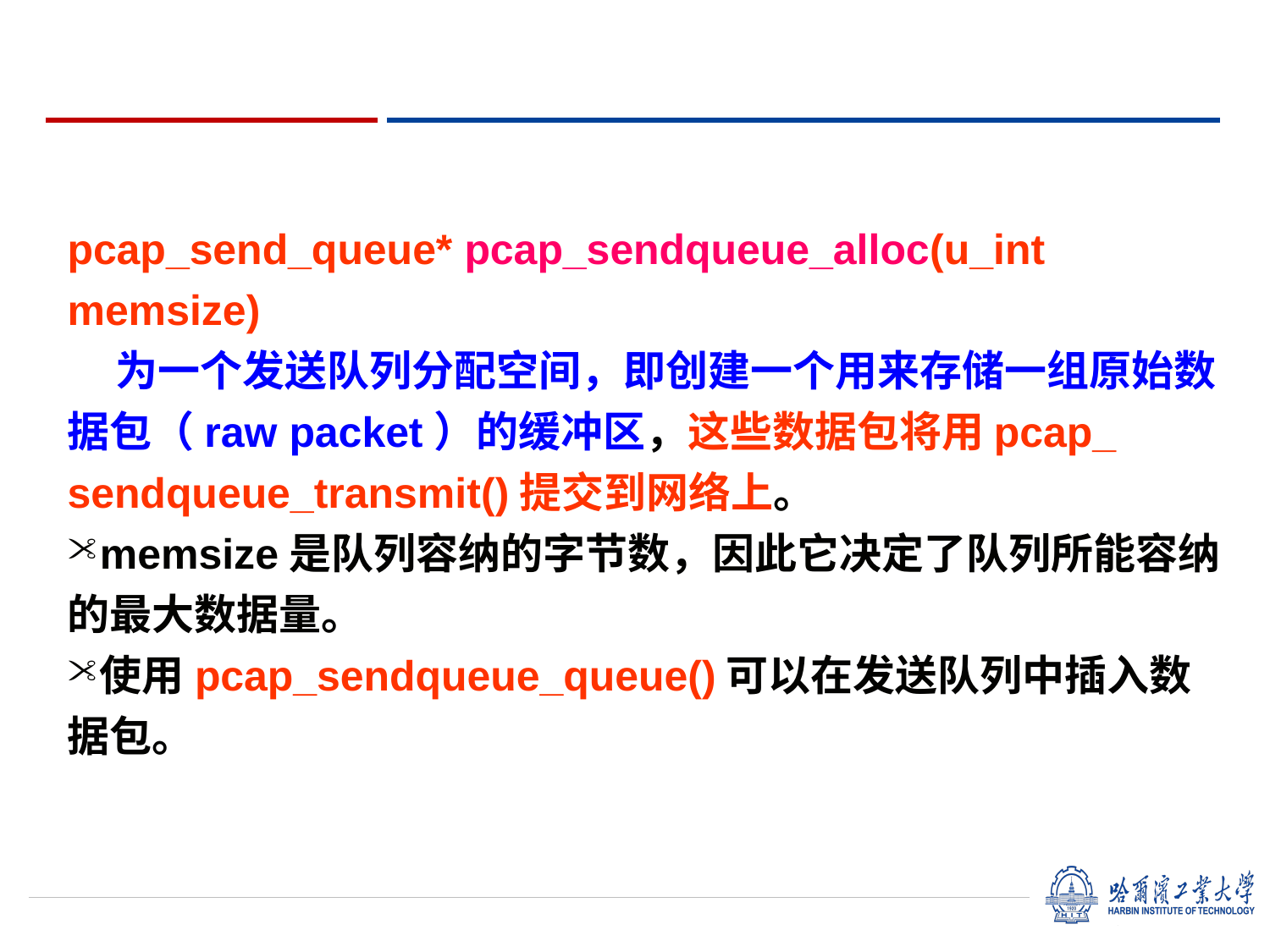

pcap_send_queue* pcap_sendqueue_alloc(u_int memsize)
    为一个发送队列分配空间，即创建一个用来存储一组原始数据包（raw packet）的缓冲区，这些数据包将用pcap_ sendqueue_transmit()提交到网络上。
memsize是队列容纳的字节数，因此它决定了队列所能容纳的最大数据量。
使用pcap_sendqueue_queue()可以在发送队列中插入数据包。

64